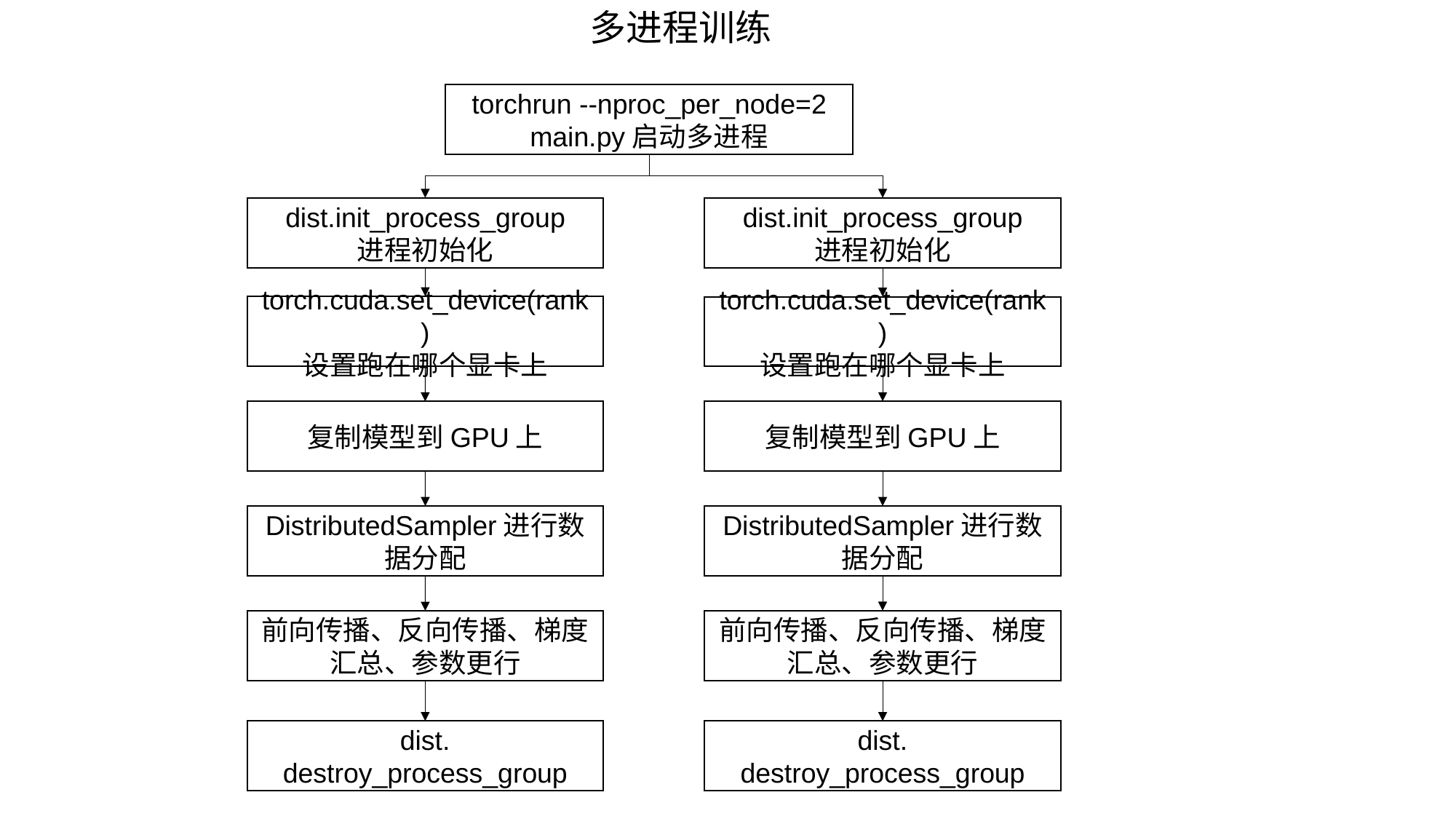

多进程训练
torchrun --nproc_per_node=2 main.py启动多进程
dist.init_process_group
进程初始化
dist.init_process_group
进程初始化
torch.cuda.set_device(rank)
设置跑在哪个显卡上
torch.cuda.set_device(rank)
设置跑在哪个显卡上
复制模型到GPU上
复制模型到GPU上
DistributedSampler进行数据分配
DistributedSampler进行数据分配
前向传播、反向传播、梯度汇总、参数更行
前向传播、反向传播、梯度汇总、参数更行
dist. destroy_process_group
dist. destroy_process_group